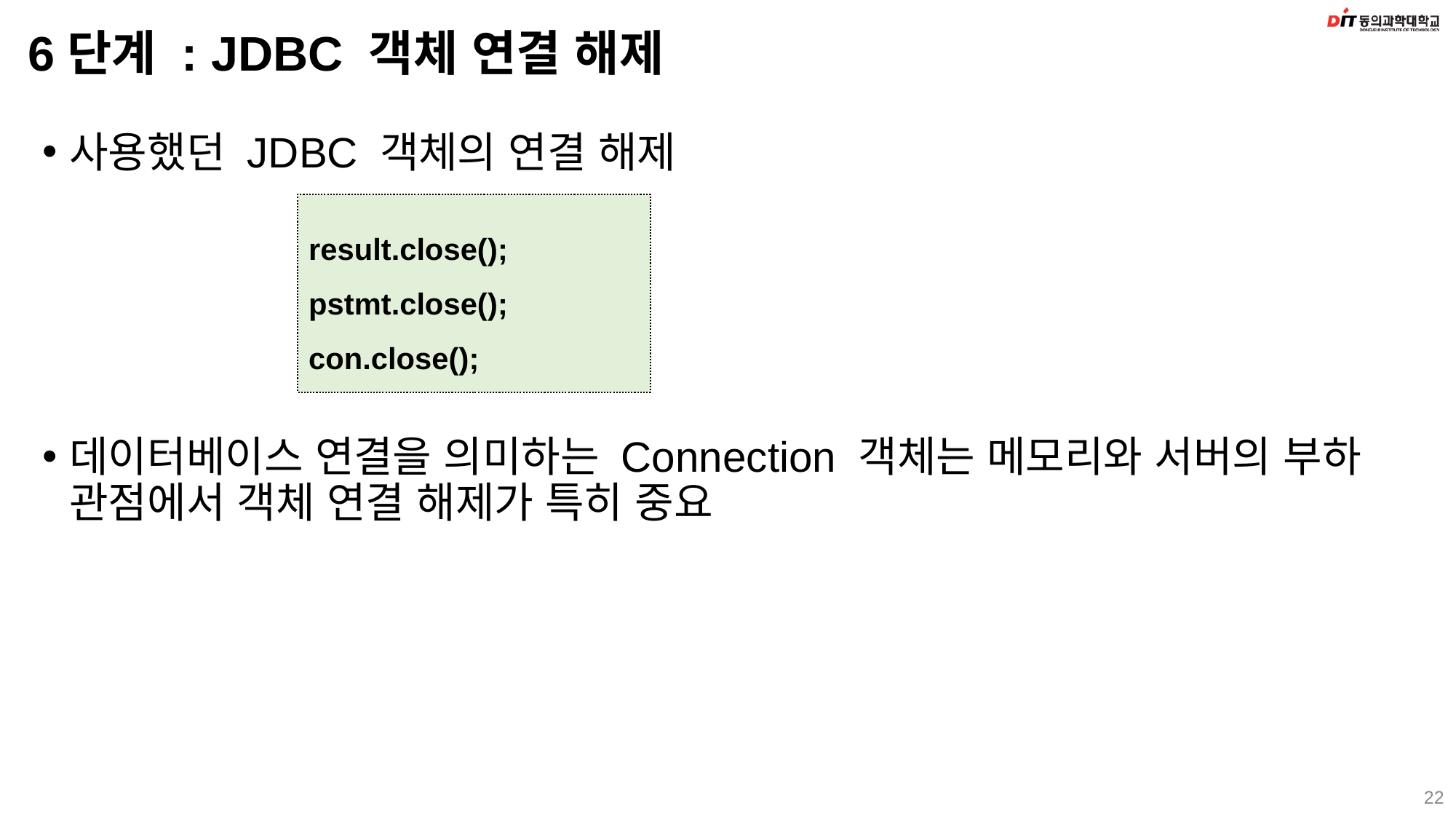

# 6단계 : JDBC 객체 연결 해제
사용했던 JDBC 객체의 연결 해제

데이터베이스 연결을 의미하는 Connection 객체는 메모리와 서버의 부하 관점에서 객체 연결 해제가 특히 중요

result.close();
pstmt.close();
con.close();
22